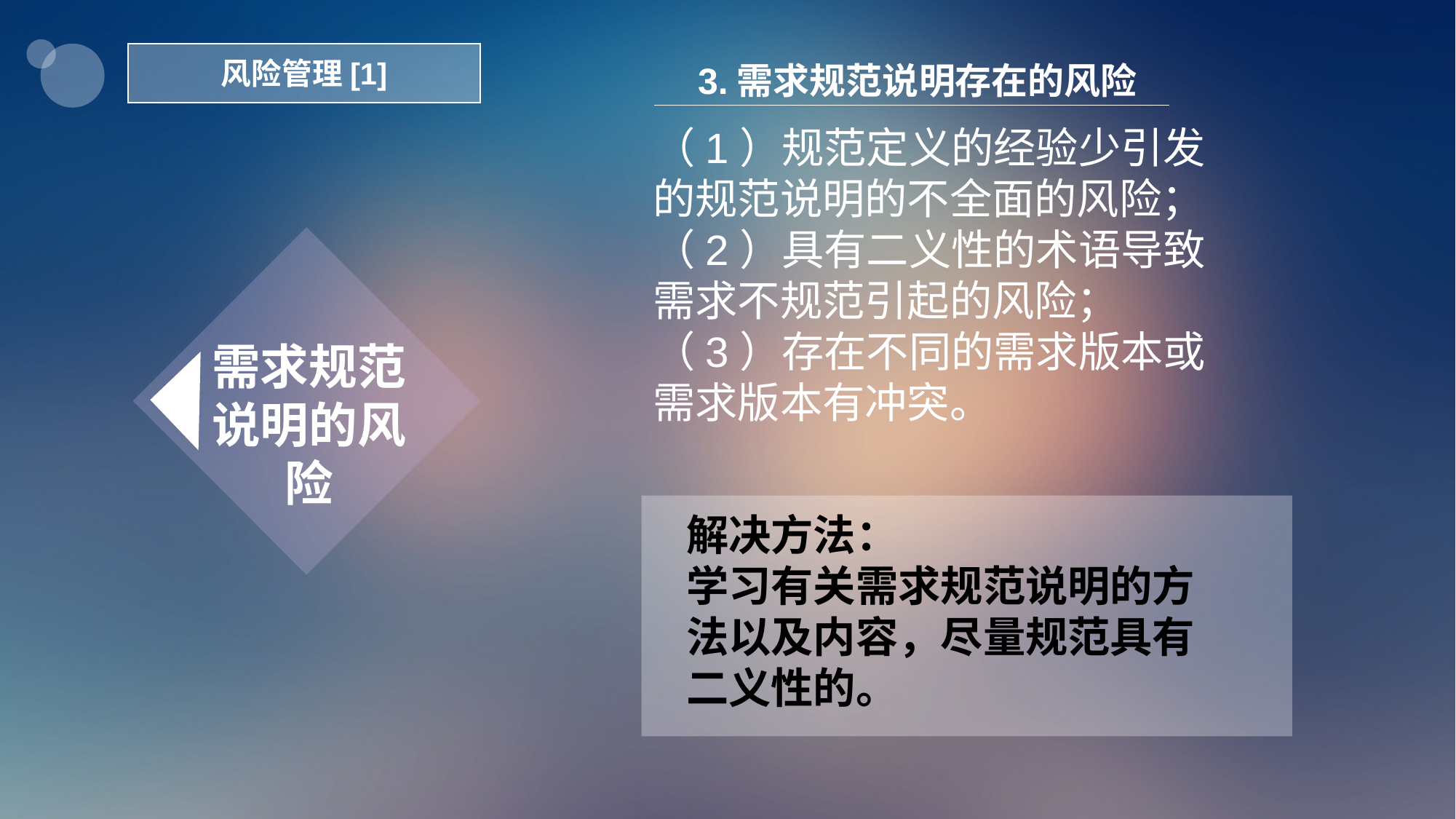

风险管理[1]
3.需求规范说明存在的风险
（1）规范定义的经验少引发的规范说明的不全面的风险；
（2）具有二义性的术语导致需求不规范引起的风险；
（3）存在不同的需求版本或需求版本有冲突。

需求规范说明的风险

解决方法：
学习有关需求规范说明的方法以及内容，尽量规范具有二义性的。